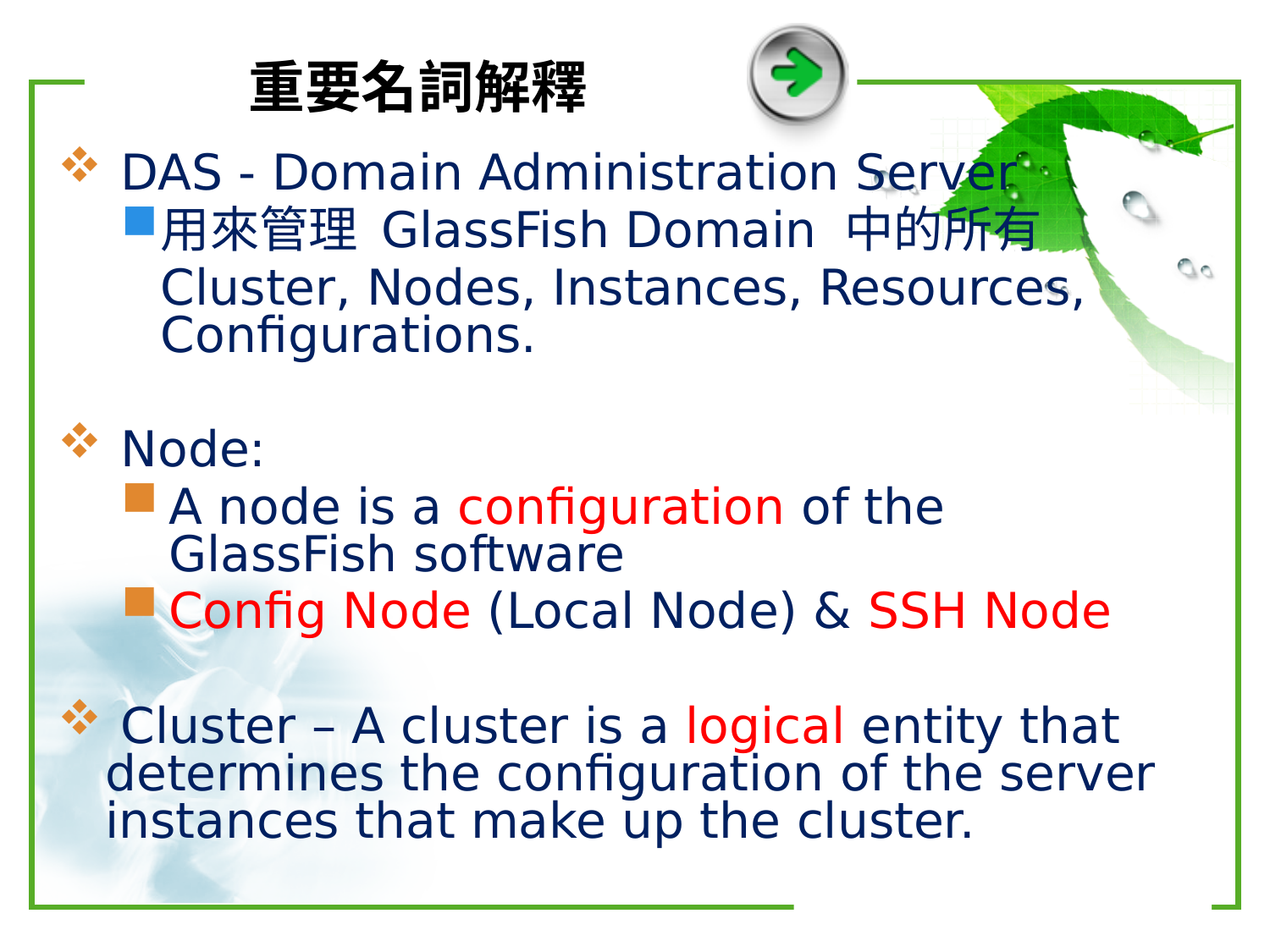

# 重要名詞解釋
 DAS - Domain Administration Server
用來管理 GlassFish Domain 中的所有
	Cluster, Nodes, Instances, Resources, Configurations.

 Node:
A node is a configuration of the GlassFish software
Config Node (Local Node) & SSH Node

 Cluster – A cluster is a logical entity that determines the configuration of the server instances that make up the cluster.